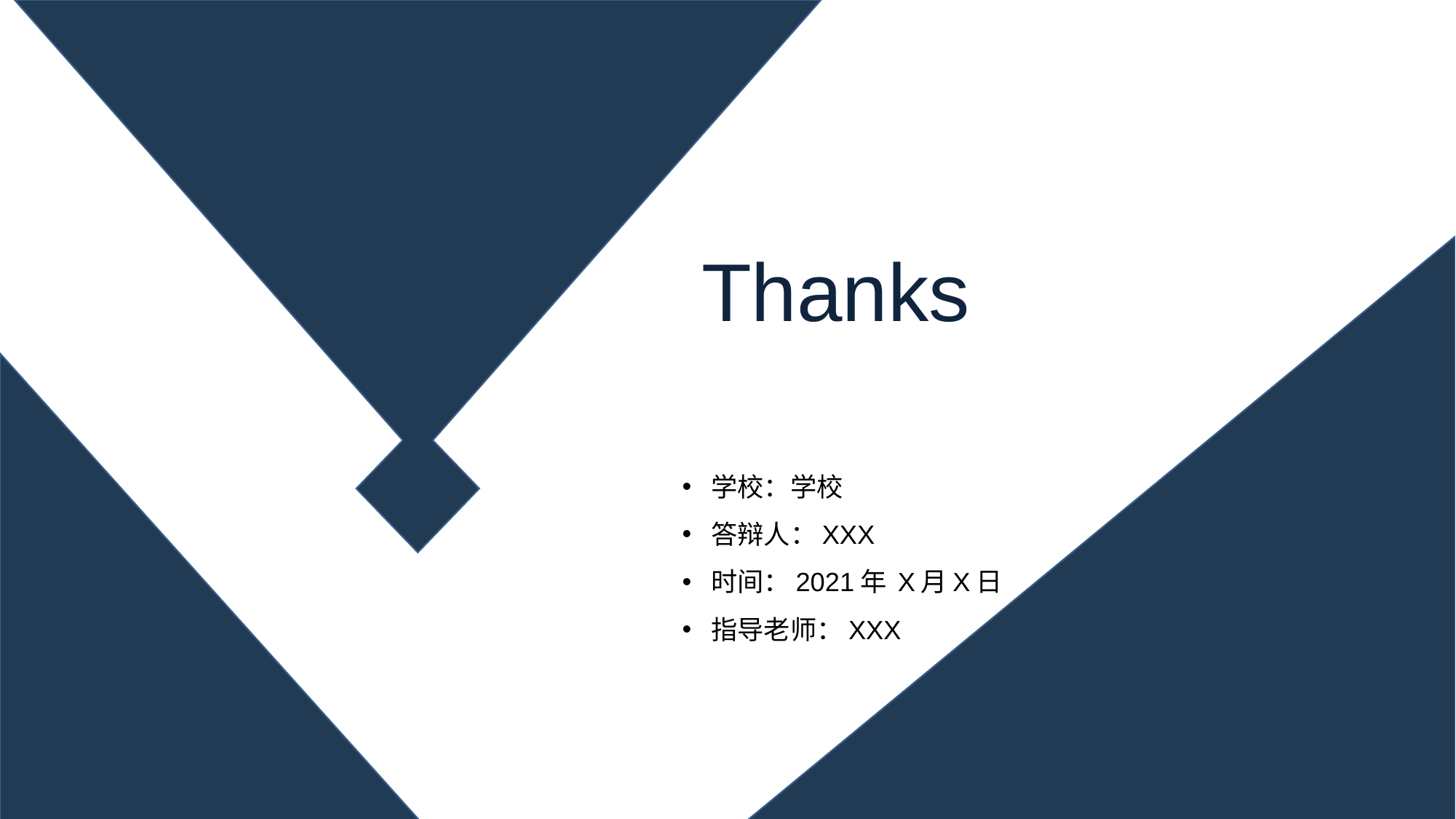

# Thanks

学校：学校
答辩人：XXX
时间：2021年 X月X日
指导老师：XXX